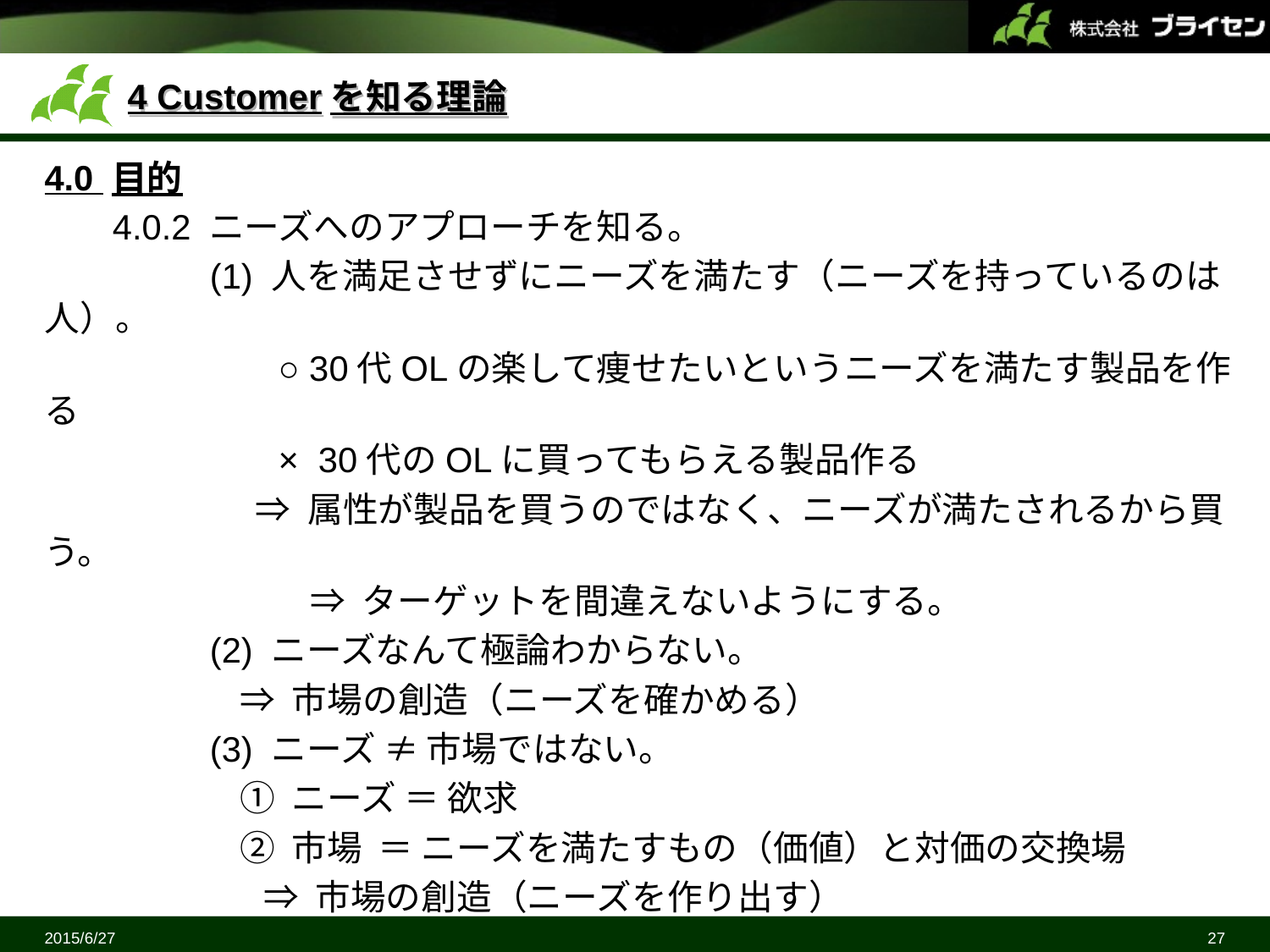

# 4 Customerを知る理論
4.0 目的
       4.0.2 ニーズへのアプローチを知る。
                 (1) 人を満足させずにニーズを満たす（ニーズを持っているのは人）。
                        ○ 30代OLの楽して痩せたいというニーズを満たす製品を作る
                        ×  30代のOLに買ってもらえる製品作る
                           ⇒ 属性が製品を買うのではなく、ニーズが満たされるから買う。
                                  ⇒ ターゲットを間違えないようにする。
                 (2) ニーズなんて極論わからない。
                         ⇒ 市場の創造（ニーズを確かめる）
                 (3) ニーズ ≠ 市場ではない。
                         ① ニーズ ＝ 欲求
                         ② 市場  ＝ ニーズを満たすもの（価値）と対価の交換場
                            ⇒ 市場の創造（ニーズを作り出す）
2015/6/27
27